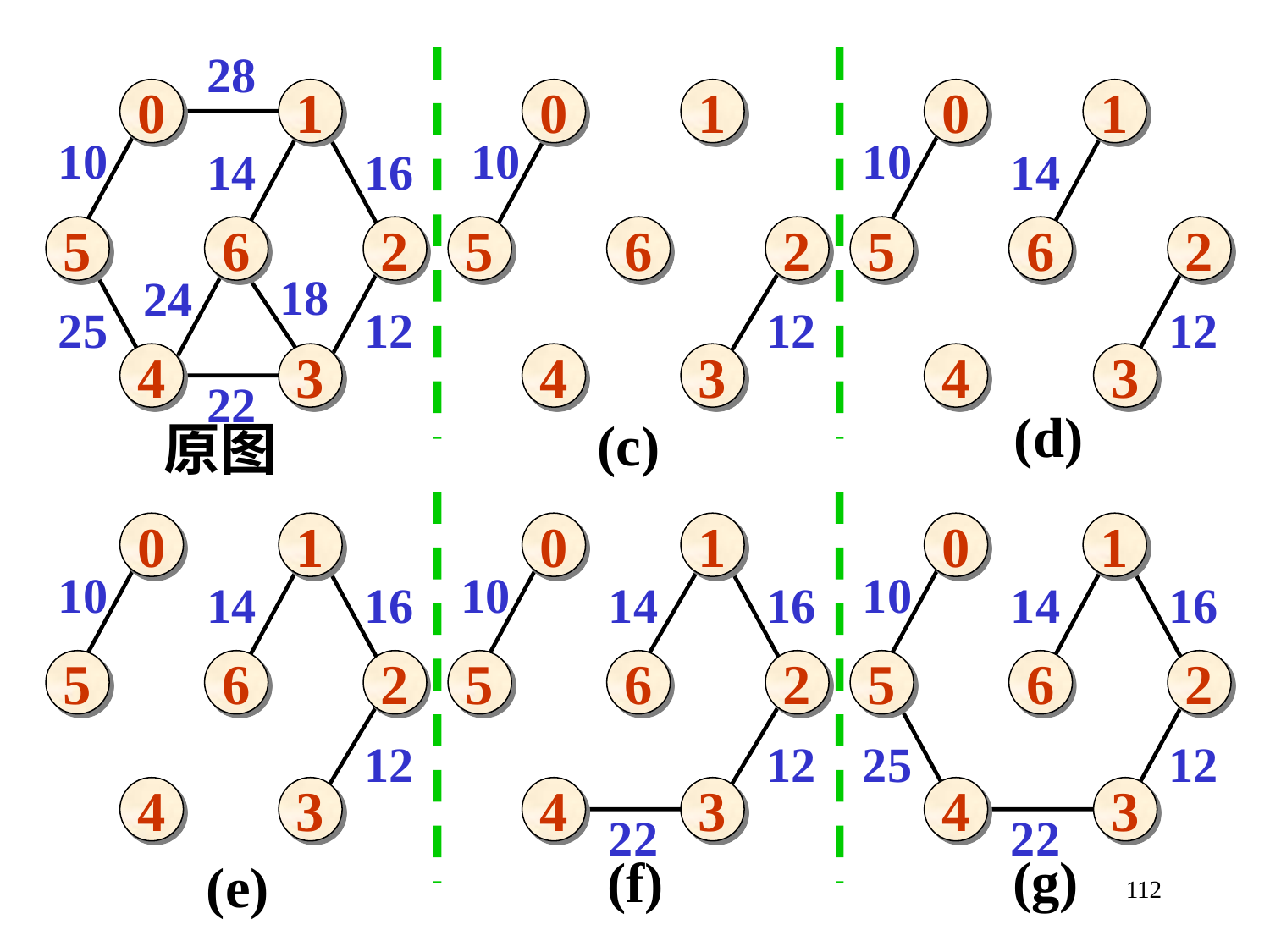

28

0
1
0
1
0
1

10
10
10
14
16
14
5
6
2
5
6
2
5
6
2

18

24
25
12
12
12
4
3
4
3
4
3
22

(d)
(c)
原图

0
1
0
1
0
1

10
10
10
14
16
14
16
14
16
5
6
2
5
6
2
5
6
2

12
12
25
12
4
3
4
3
4
3
22
22

(g)
(f)
(e)
112